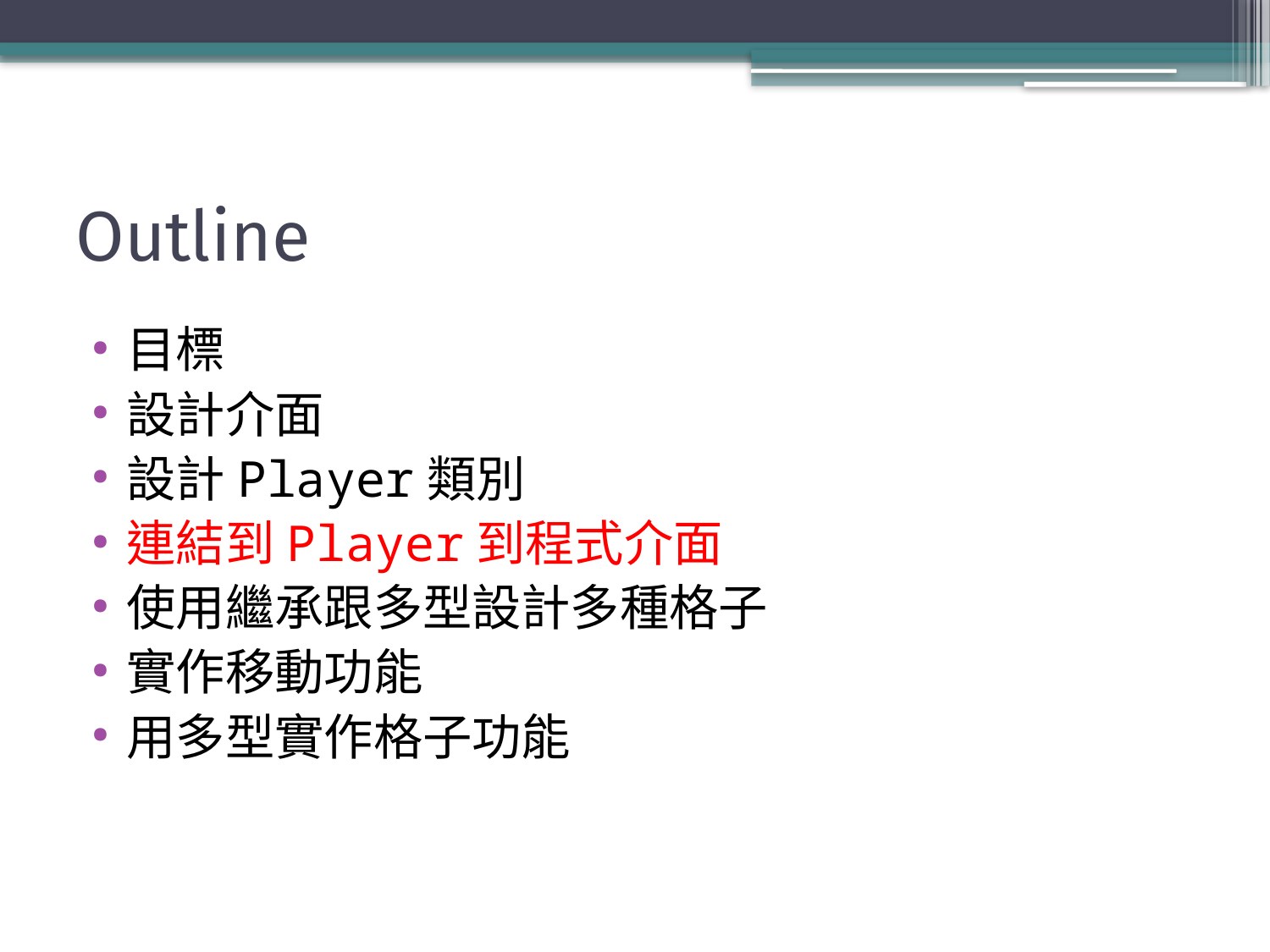

# Outline
目標
設計介面
設計Player類別
連結到Player到程式介面
使用繼承跟多型設計多種格子
實作移動功能
用多型實作格子功能